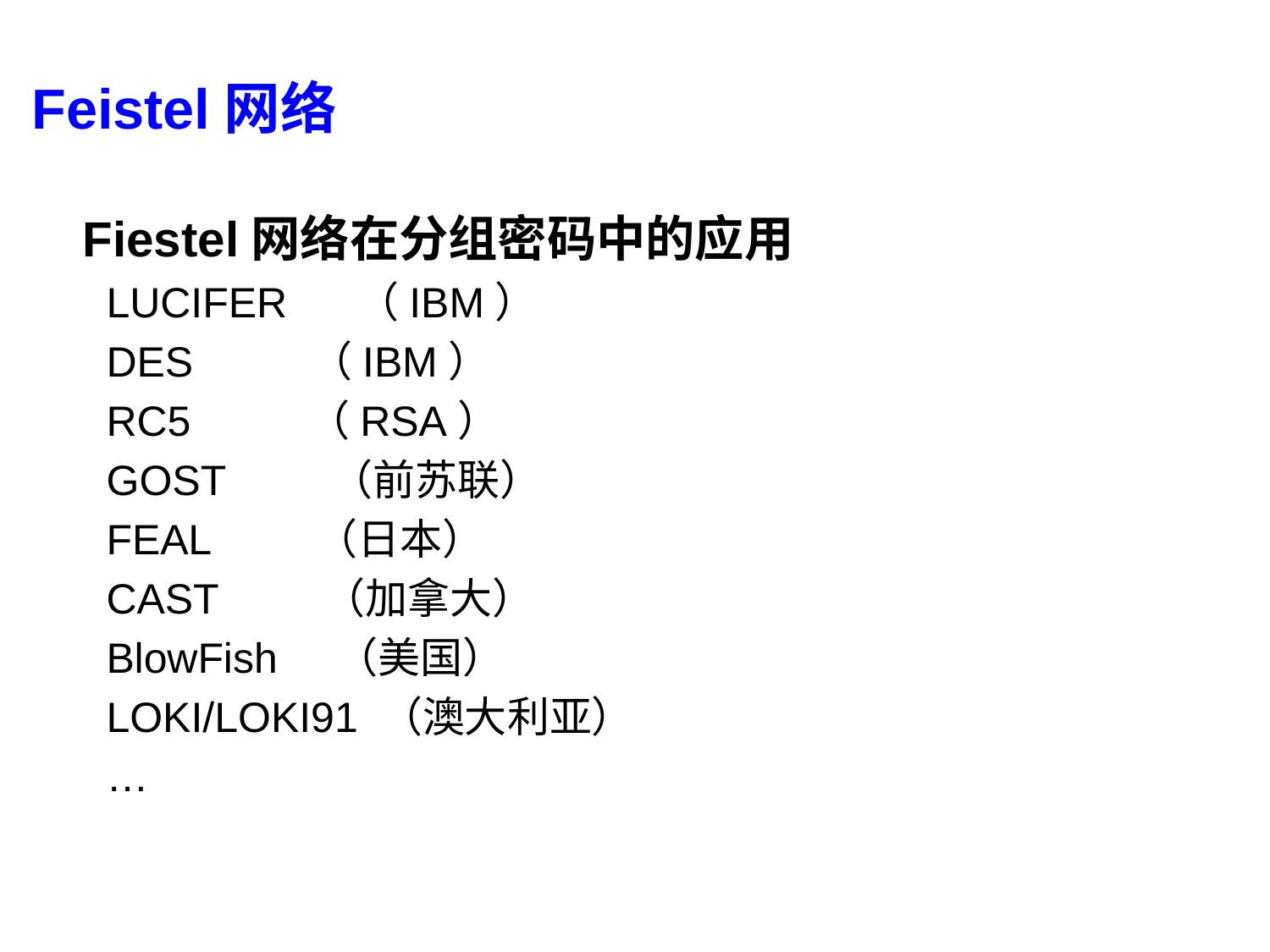

Feistel网络
Fiestel网络在分组密码中的应用
  LUCIFER     （IBM）
  DES         （IBM）
  RC5         （RSA）
  GOST        （前苏联）
  FEAL        （日本）
  CAST        （加拿大）
  BlowFish    （美国）
  LOKI/LOKI91 （澳大利亚）
  …